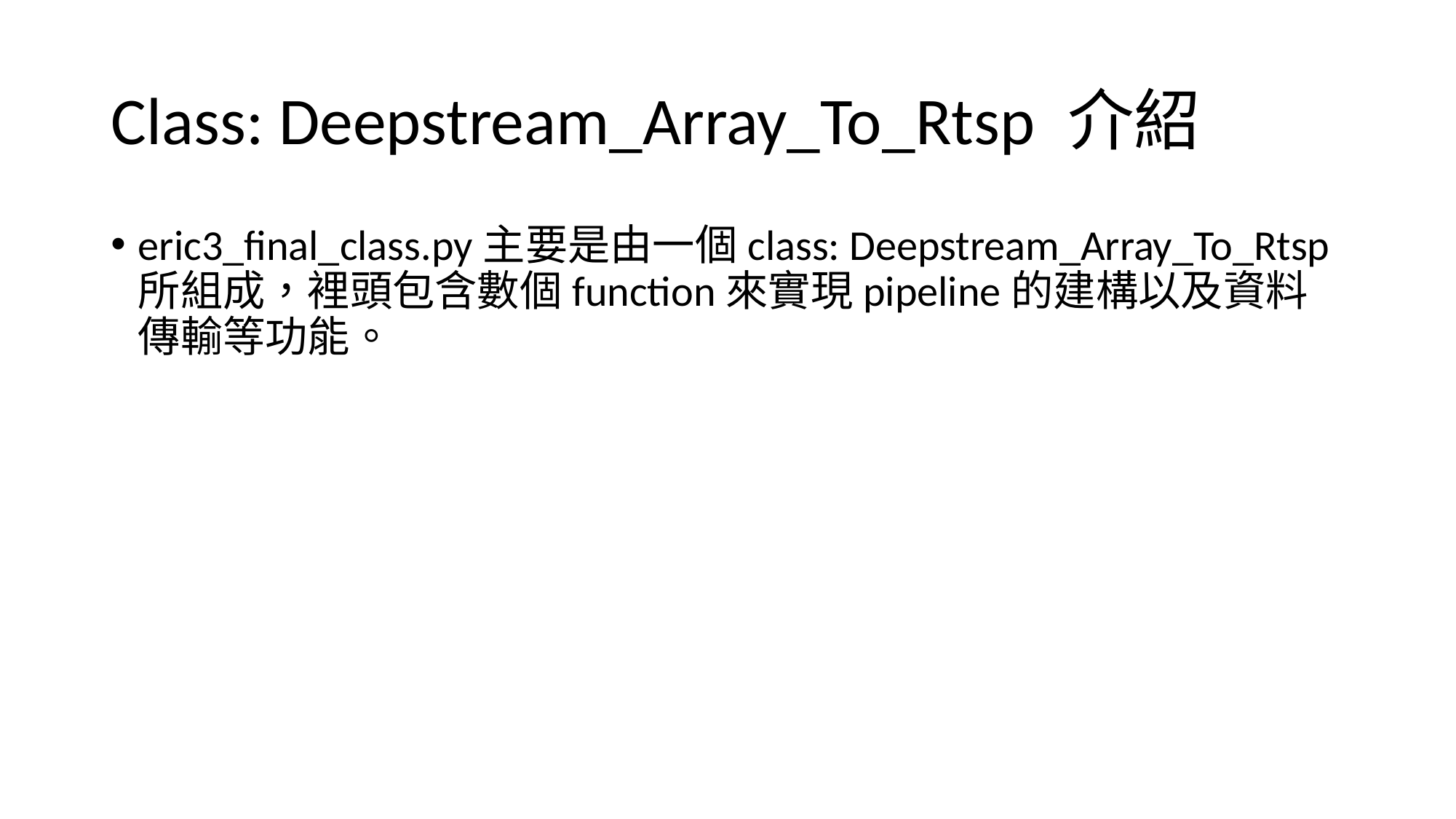

# Class: Deepstream_Array_To_Rtsp 介紹
eric3_final_class.py主要是由一個class: Deepstream_Array_To_Rtsp 所組成，裡頭包含數個function來實現pipeline的建構以及資料傳輸等功能。